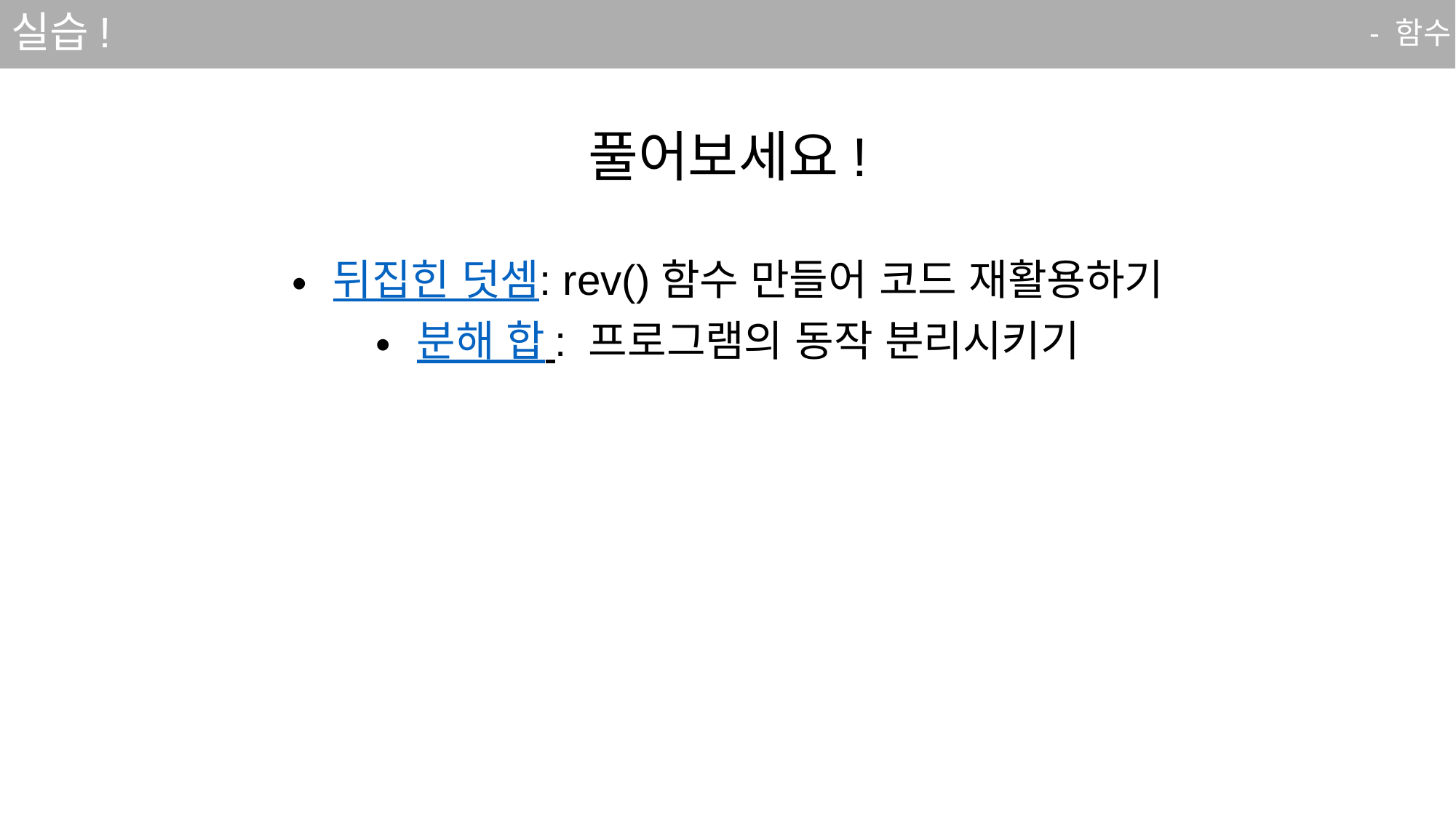

# 실습!
- 함수
풀어보세요!

뒤집힌 덧셈: rev()함수 만들어 코드 재활용하기
분해 합 : 프로그램의 동작 분리시키기